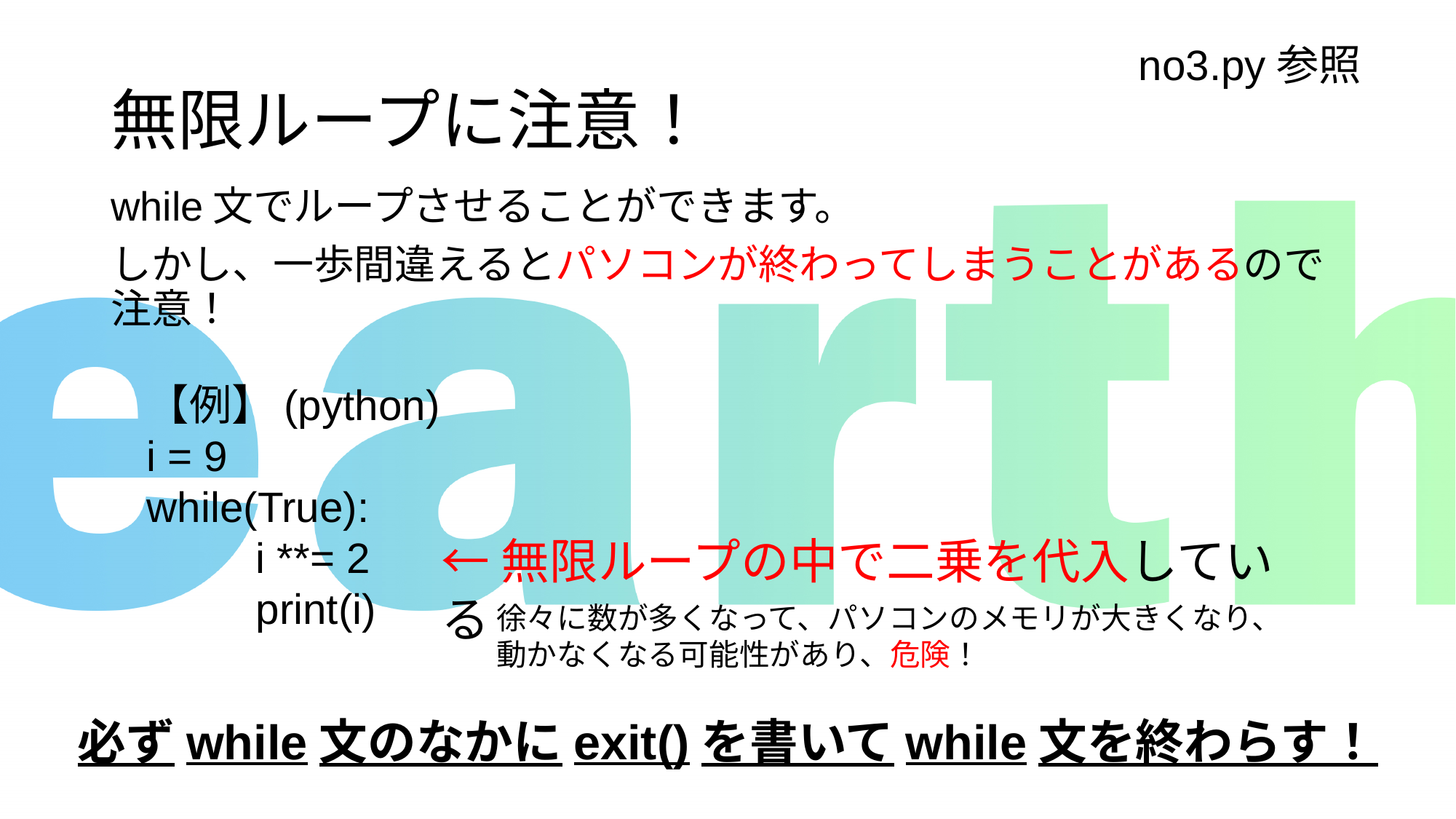

no3.py参照
# 無限ループに注意！
while文でループさせることができます。
しかし、一歩間違えるとパソコンが終わってしまうことがあるので注意！

【例】(python)
i = 9
while(True):
	i **= 2
	print(i)
←無限ループの中で二乗を代入している
徐々に数が多くなって、パソコンのメモリが大きくなり、動かなくなる可能性があり、危険！
必ずwhile文のなかにexit()を書いてwhile文を終わらす！